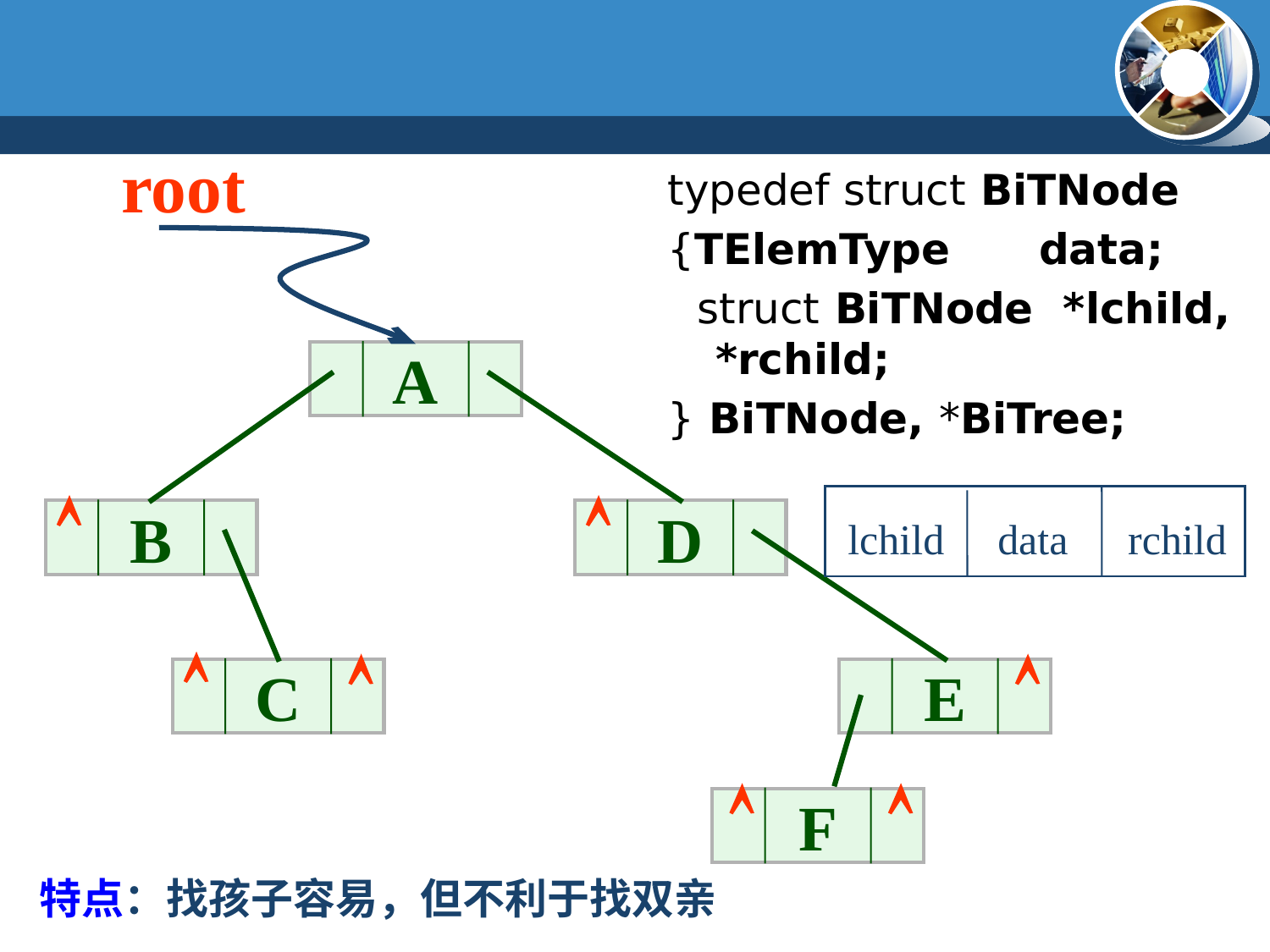

#
root
typedef struct BiTNode
{TElemType      data;
  struct BiTNode  *lchild, *rchild;
} BiTNode, *BiTree;

A

∧
∧

lchild
data
rchild
B

D

∧
∧
∧
C

E

∧
∧
F

特点：找孩子容易，但不利于找双亲